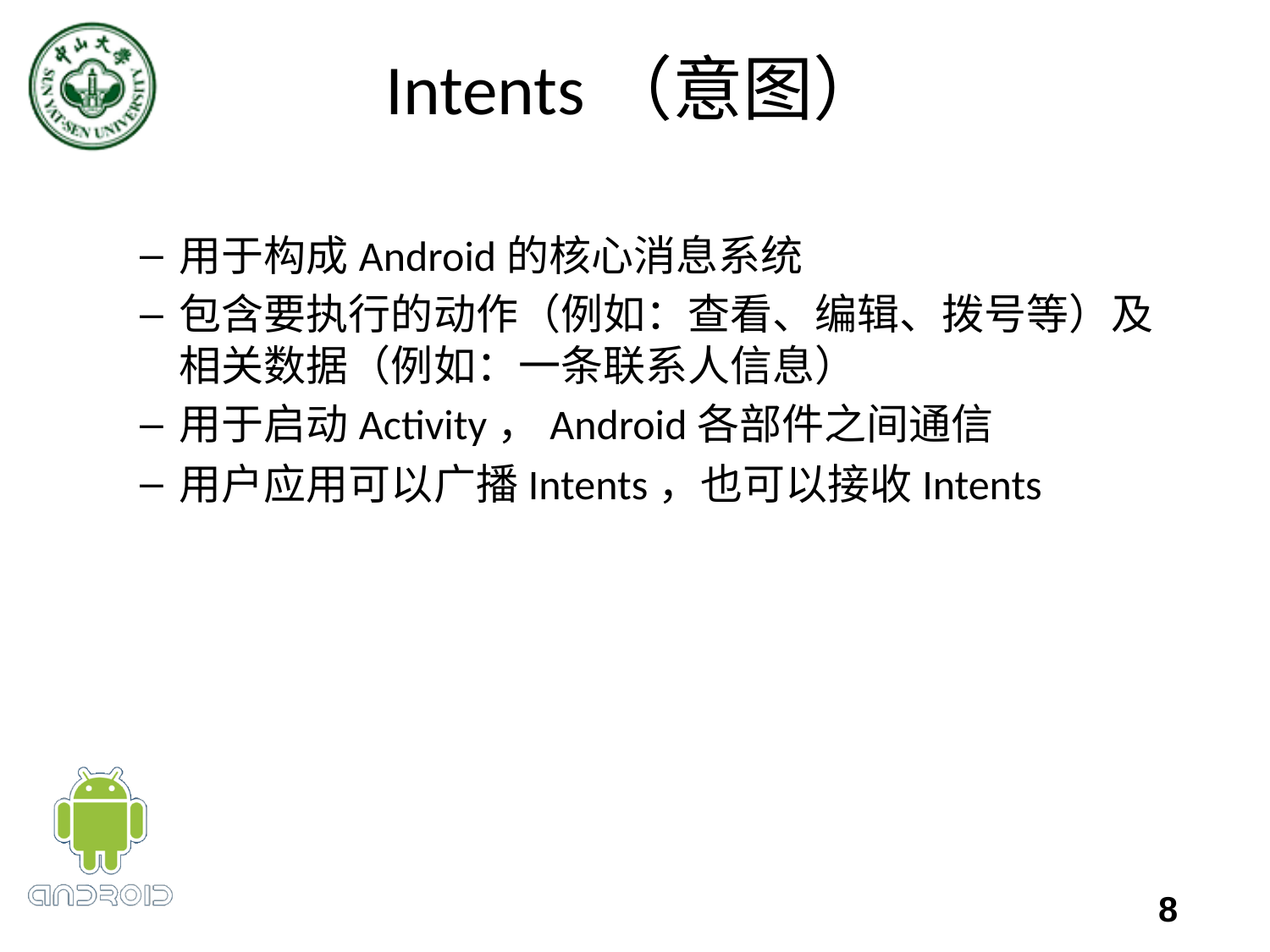

# Intents（意图）
用于构成Android的核心消息系统
包含要执行的动作（例如：查看、编辑、拨号等）及相关数据（例如：一条联系人信息）
用于启动Activity，Android各部件之间通信
用户应用可以广播Intents，也可以接收Intents

8